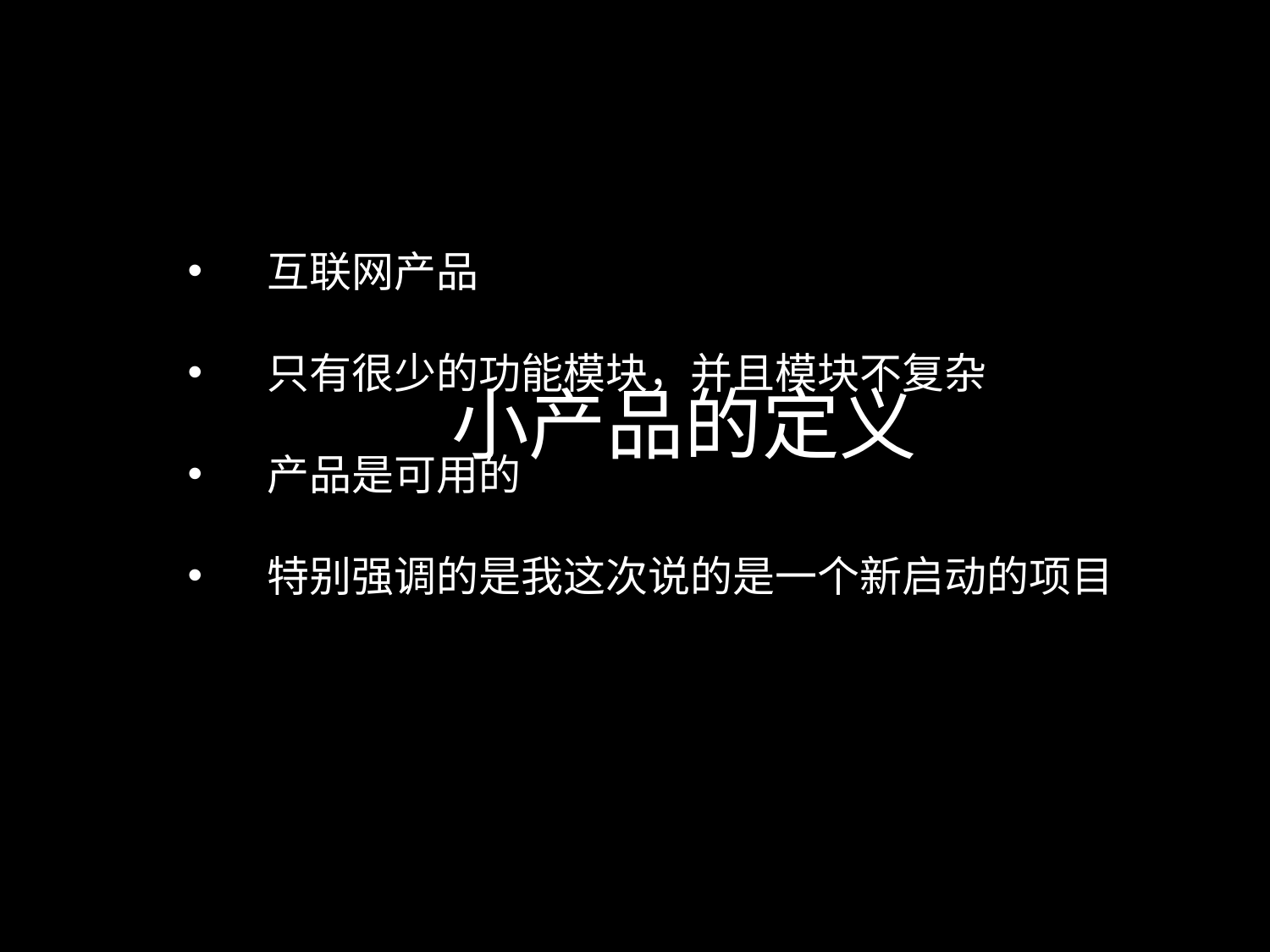

小产品的定义
互联网产品

只有很少的功能模块，并且模块不复杂

产品是可用的

特别强调的是我这次说的是一个新启动的项目